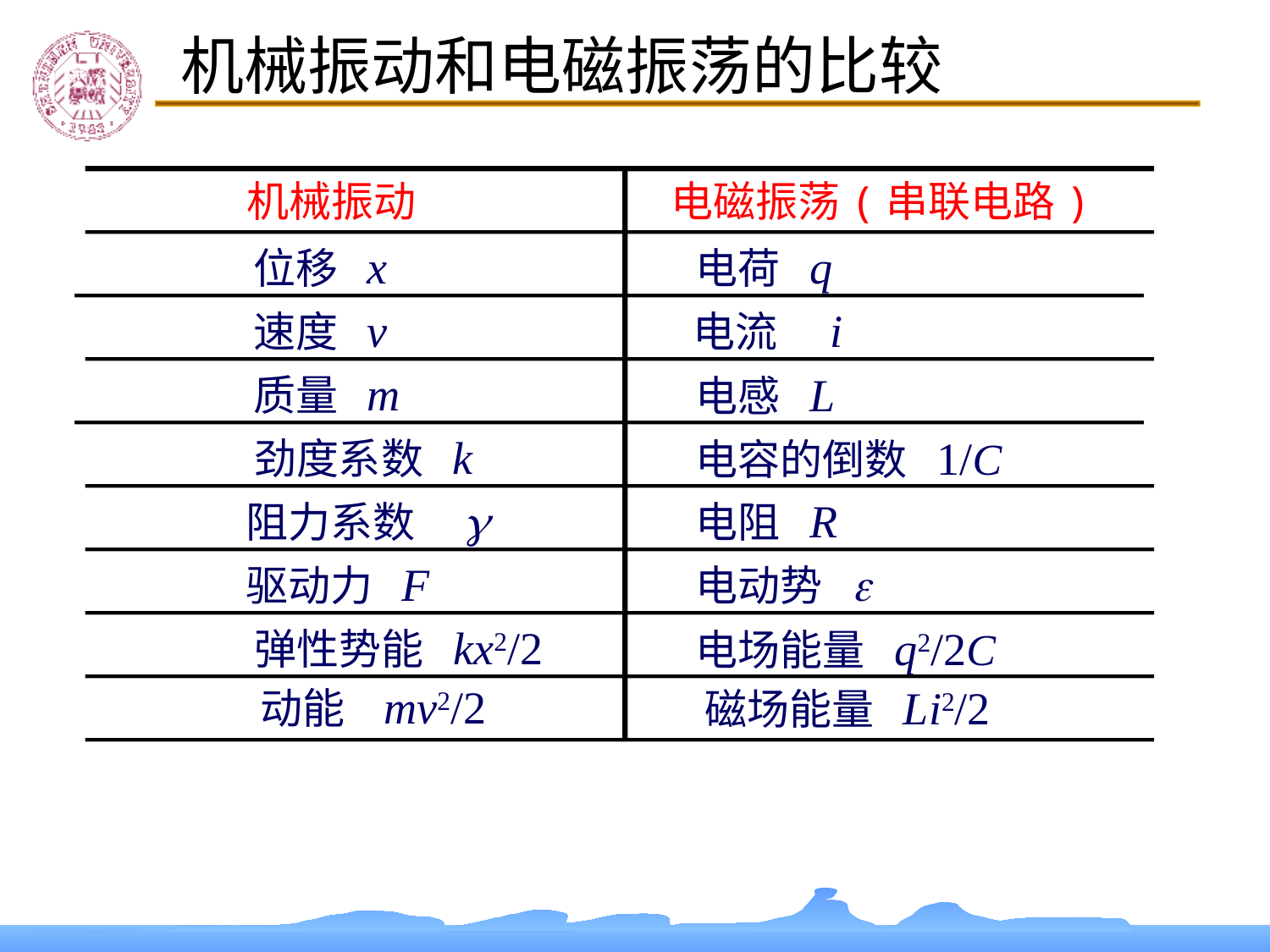

机械振动和电磁振荡的比较

机械振动

电磁振荡(串联电路)
位移  x
电荷  q

速度  v
电流    i

质量  m
电感  L

劲度系数  k
电容的倒数  1/C

阻力系数    γ
电阻  R
电动势  ε

驱动力  F

弹性势能  kx2/2
电场能量  q2/2C
动能   mv2/2
磁场能量  Li2/2